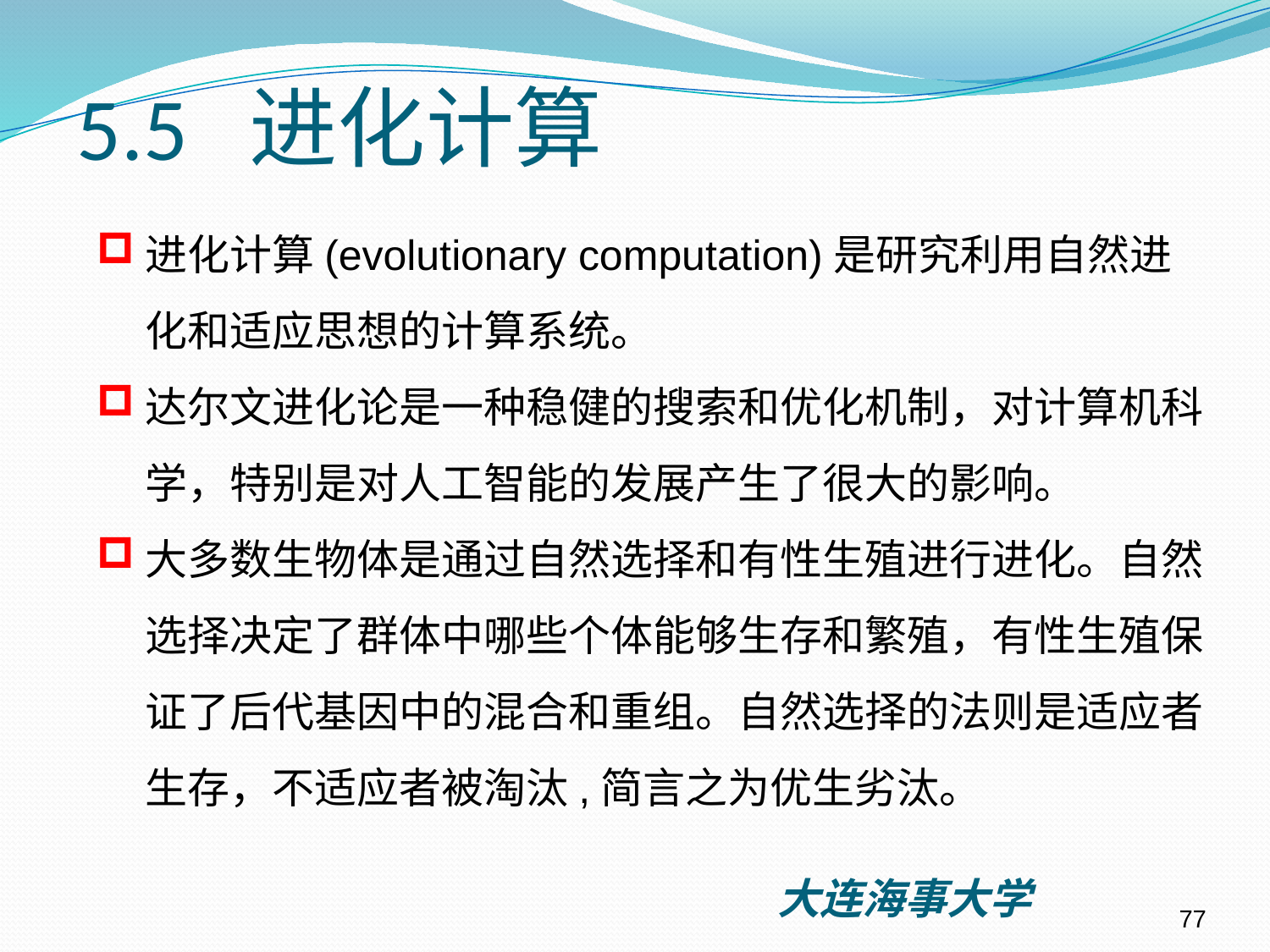

5.5  进化计算
进化计算(evolutionary computation)是研究利用自然进化和适应思想的计算系统。
达尔文进化论是一种稳健的搜索和优化机制，对计算机科学，特别是对人工智能的发展产生了很大的影响。
大多数生物体是通过自然选择和有性生殖进行进化。自然选择决定了群体中哪些个体能够生存和繁殖，有性生殖保证了后代基因中的混合和重组。自然选择的法则是适应者生存，不适应者被淘汰,简言之为优生劣汰。
77